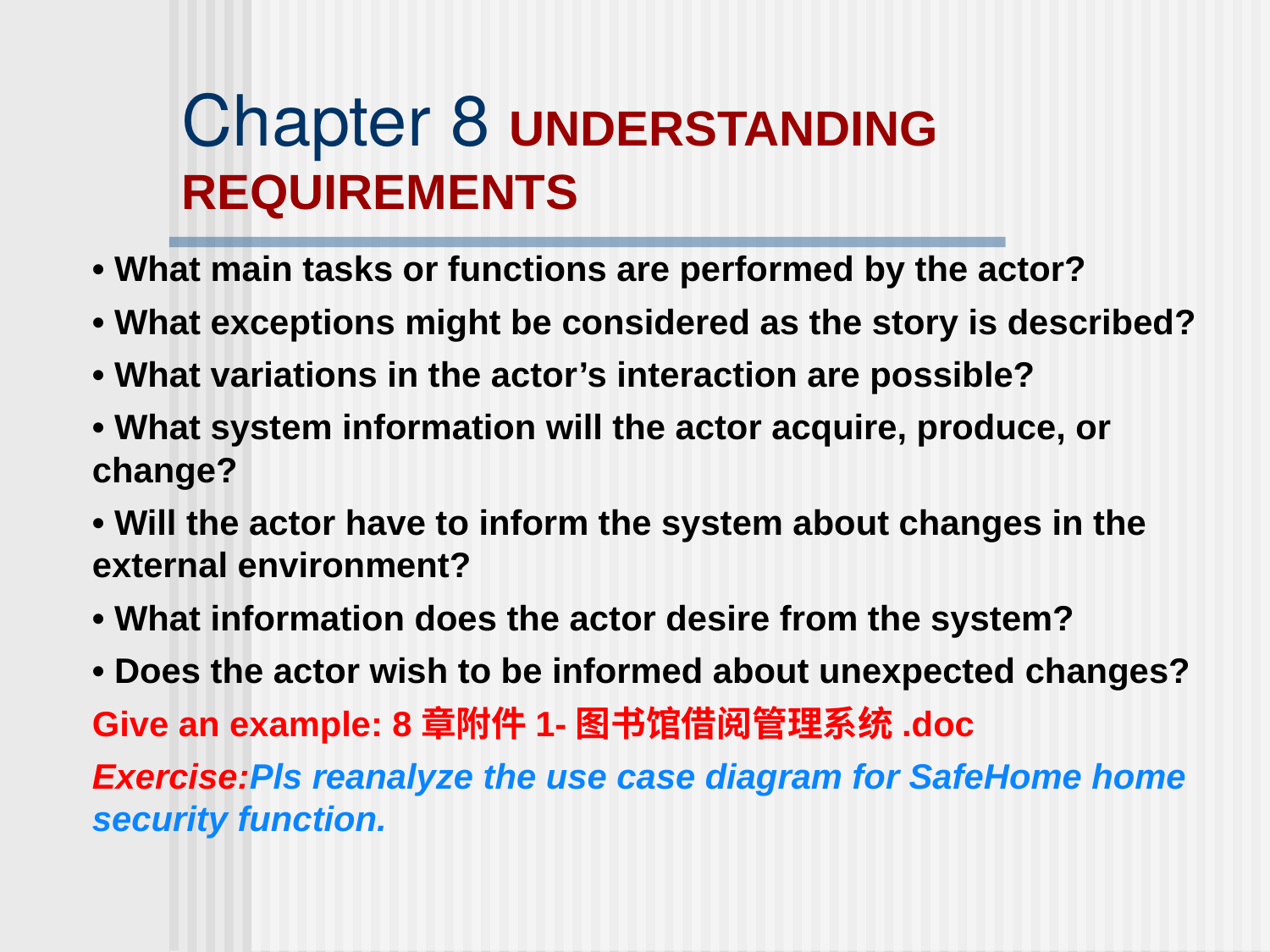

# Chapter 8 UNDERSTANDING REQUIREMENTS
• What main tasks or functions are performed by the actor?
• What exceptions might be considered as the story is described?
• What variations in the actor’s interaction are possible?
• What system information will the actor acquire, produce, or change?
• Will the actor have to inform the system about changes in the external environment?
• What information does the actor desire from the system?
• Does the actor wish to be informed about unexpected changes?
Give an example: 8章附件1-图书馆借阅管理系统.doc
Exercise:Pls reanalyze the use case diagram for SafeHome home security function.
17